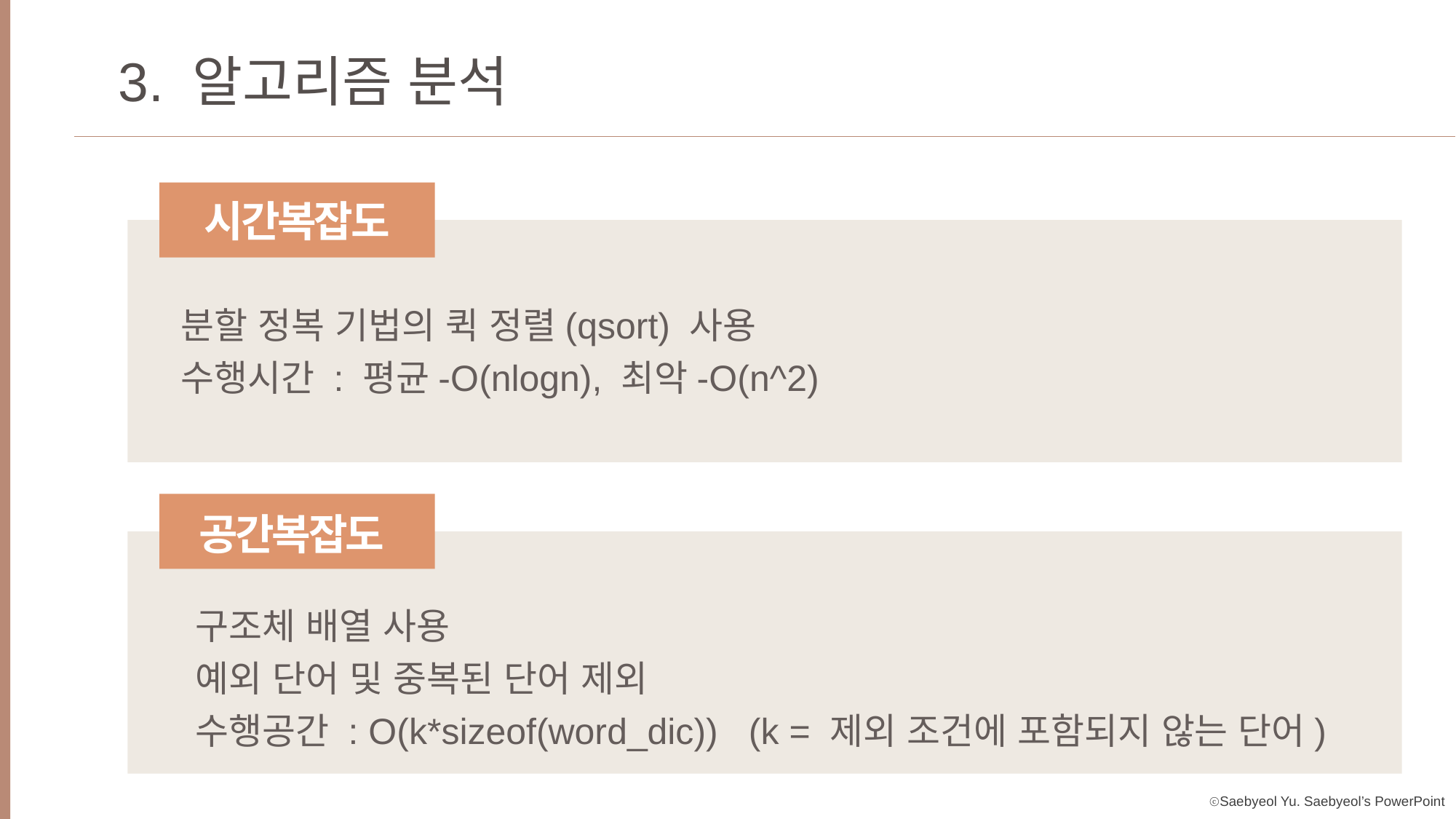

3. 알고리즘 분석

시간복잡도
분할 정복 기법의 퀵 정렬(qsort) 사용
수행시간 : 평균-O(nlogn), 최악-O(n^2)

공간복잡도
구조체 배열 사용
예외 단어 및 중복된 단어 제외
수행공간 : O(k*sizeof(word_dic))   (k = 제외 조건에 포함되지 않는 단어)